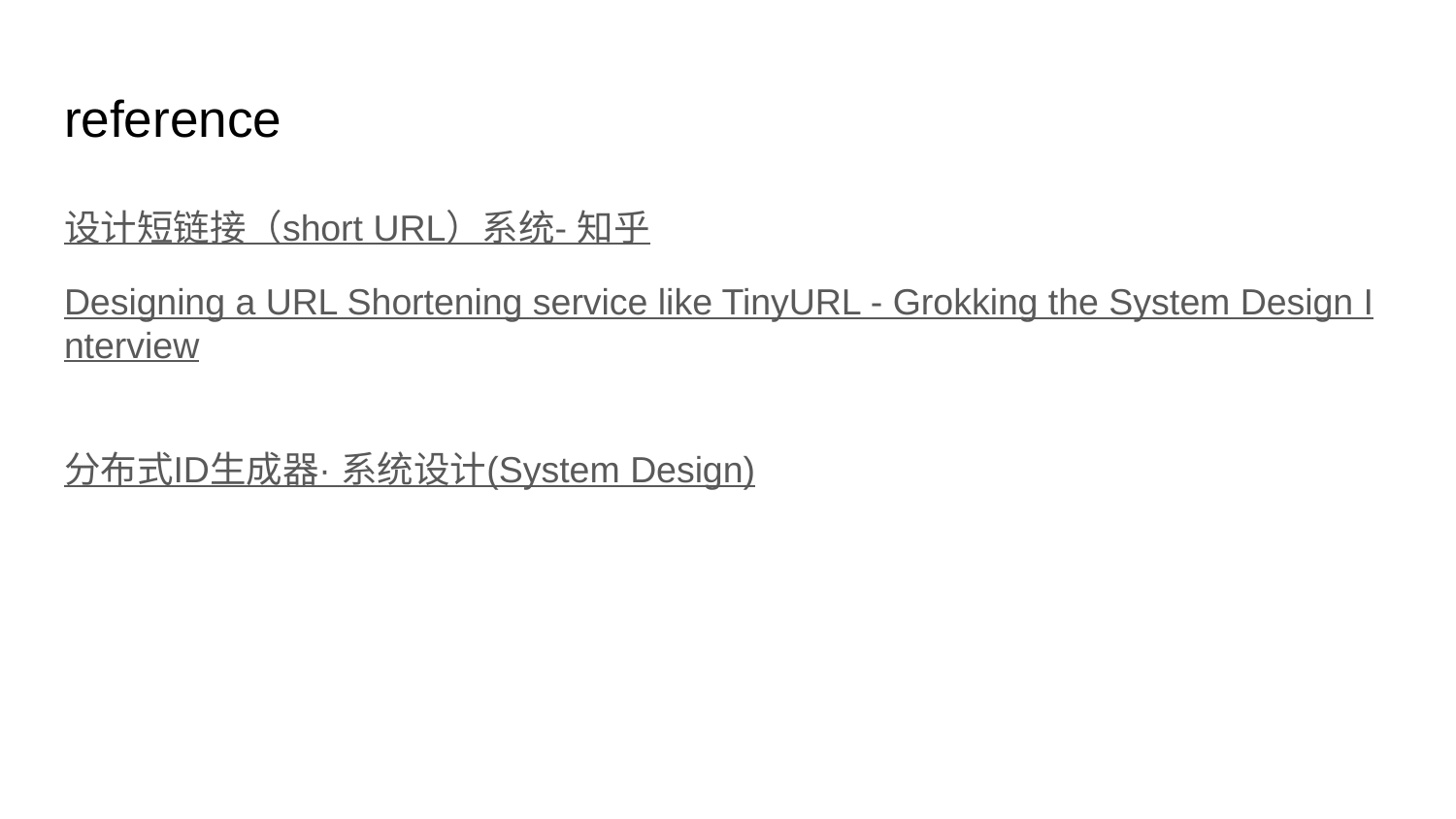

# reference
设计短链接（short URL）系统- 知乎
Designing a URL Shortening service like TinyURL - Grokking the System Design Interview
分布式ID生成器· 系统设计(System Design)